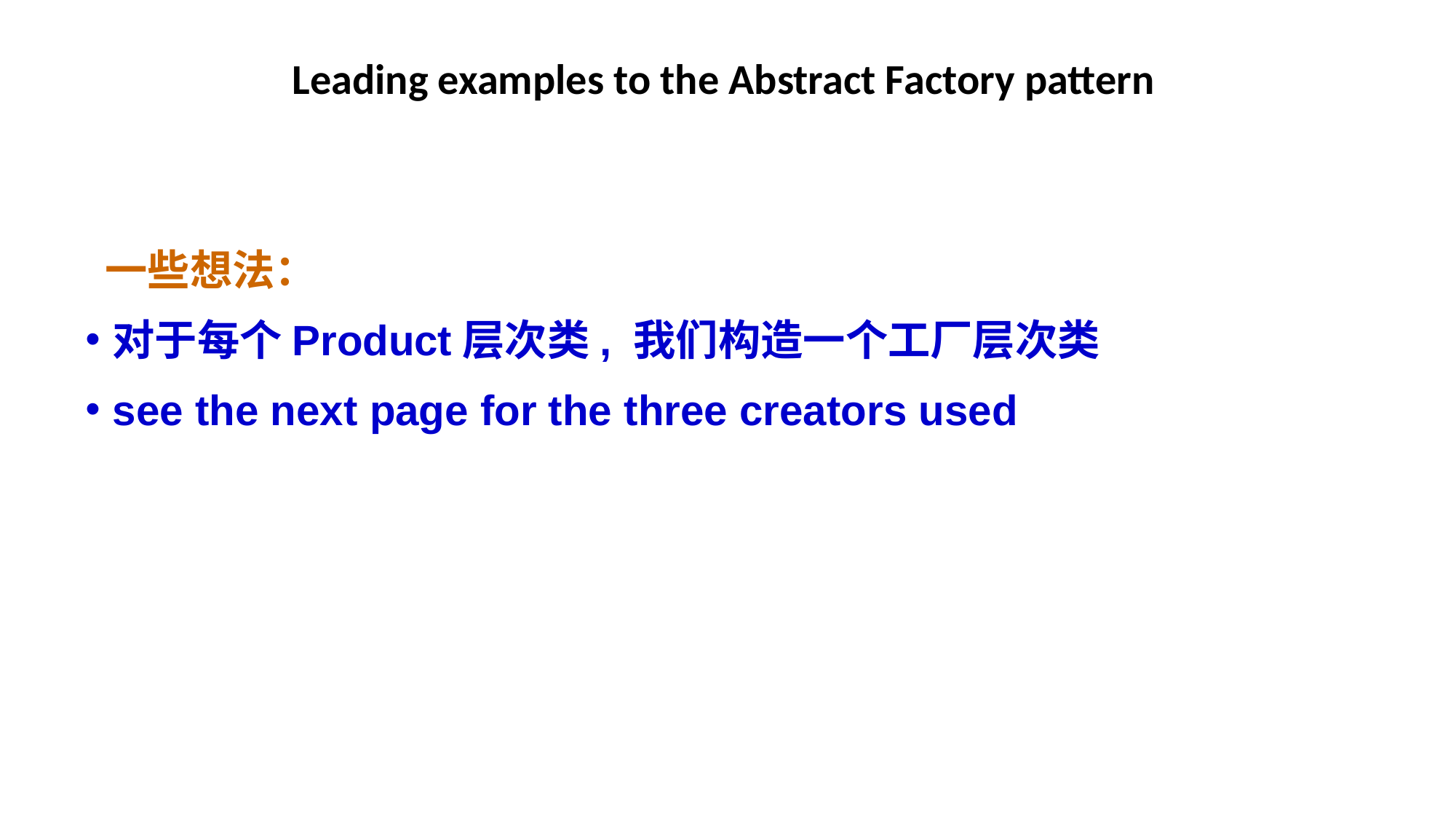

Leading examples to the Abstract Factory pattern
 一些想法：
对于每个Product层次类, 我们构造一个工厂层次类
see the next page for the three creators used